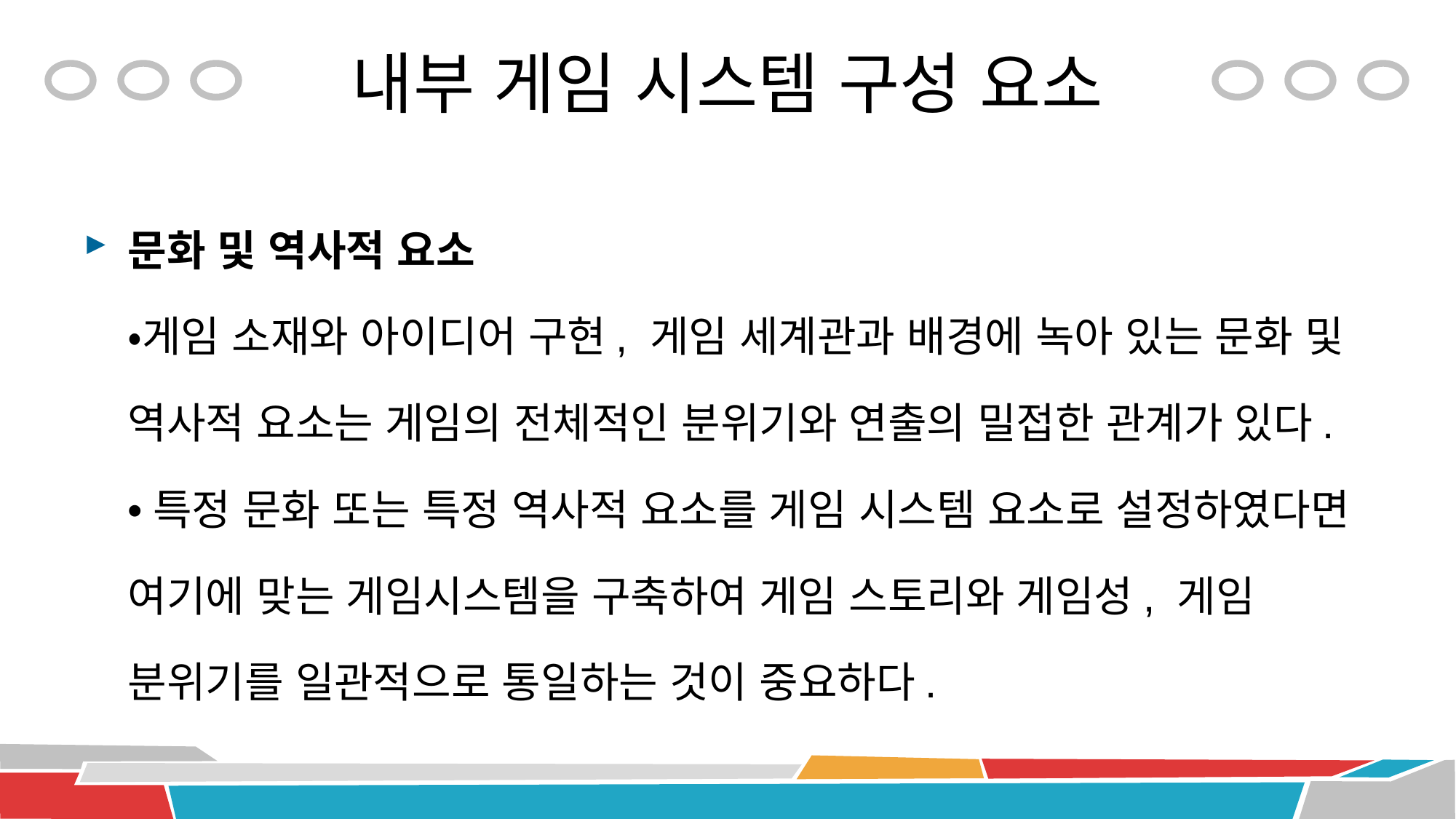

# 내부 게임 시스템 구성 요소
문화 및 역사적 요소
•게임 소재와 아이디어 구현, 게임 세계관과 배경에 녹아 있는 문화 및 역사적 요소는 게임의 전체적인 분위기와 연출의 밀접한 관계가 있다.
•특정 문화 또는 특정 역사적 요소를 게임 시스템 요소로 설정하였다면 여기에 맞는 게임시스템을 구축하여 게임 스토리와 게임성, 게임 분위기를 일관적으로 통일하는 것이 중요하다.